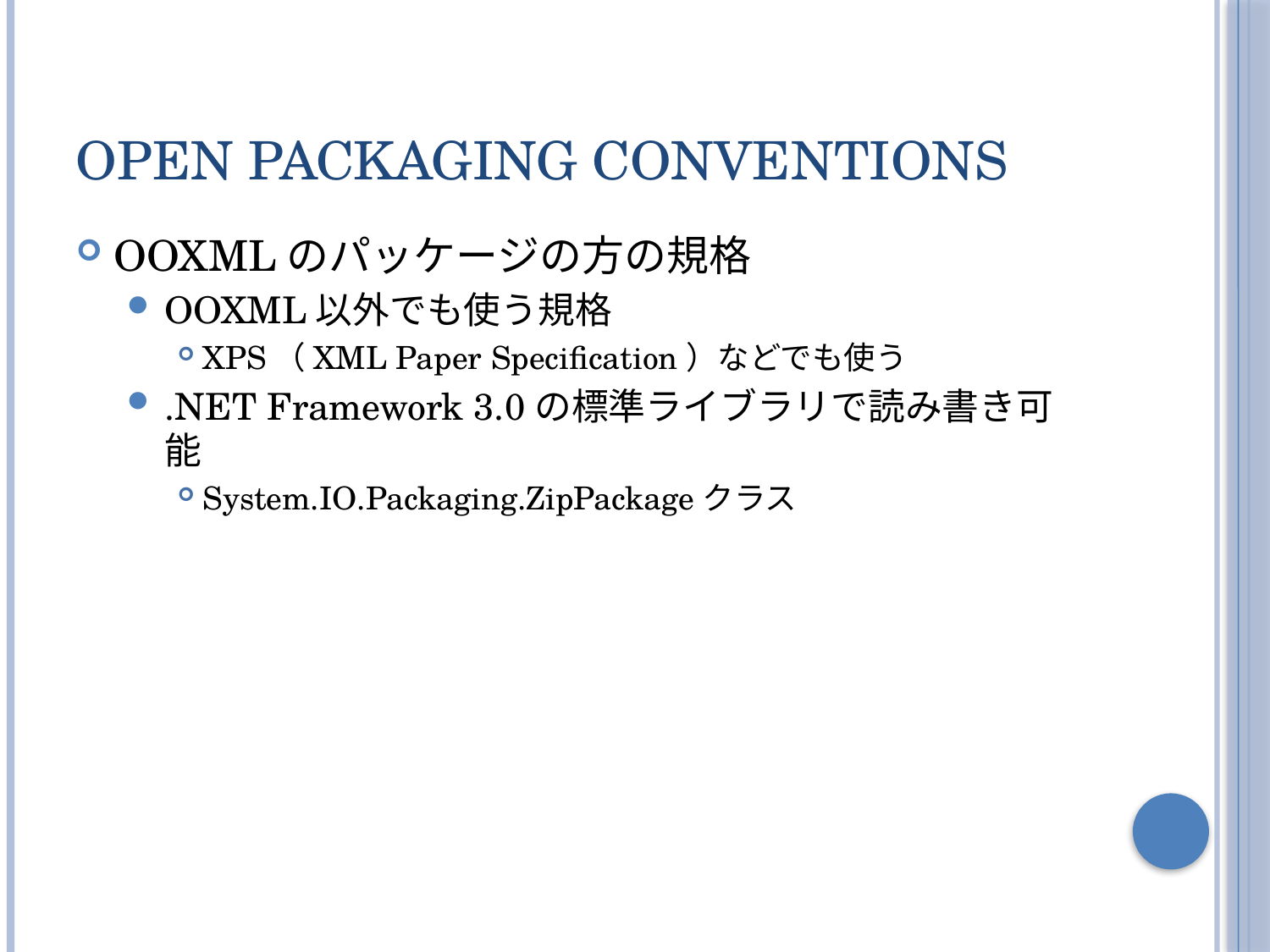

# Open Packaging Conventions
OOXMLのパッケージの方の規格
OOXML以外でも使う規格
XPS（XML Paper Specification）などでも使う
.NET Framework 3.0の標準ライブラリで読み書き可能
System.IO.Packaging.ZipPackageクラス